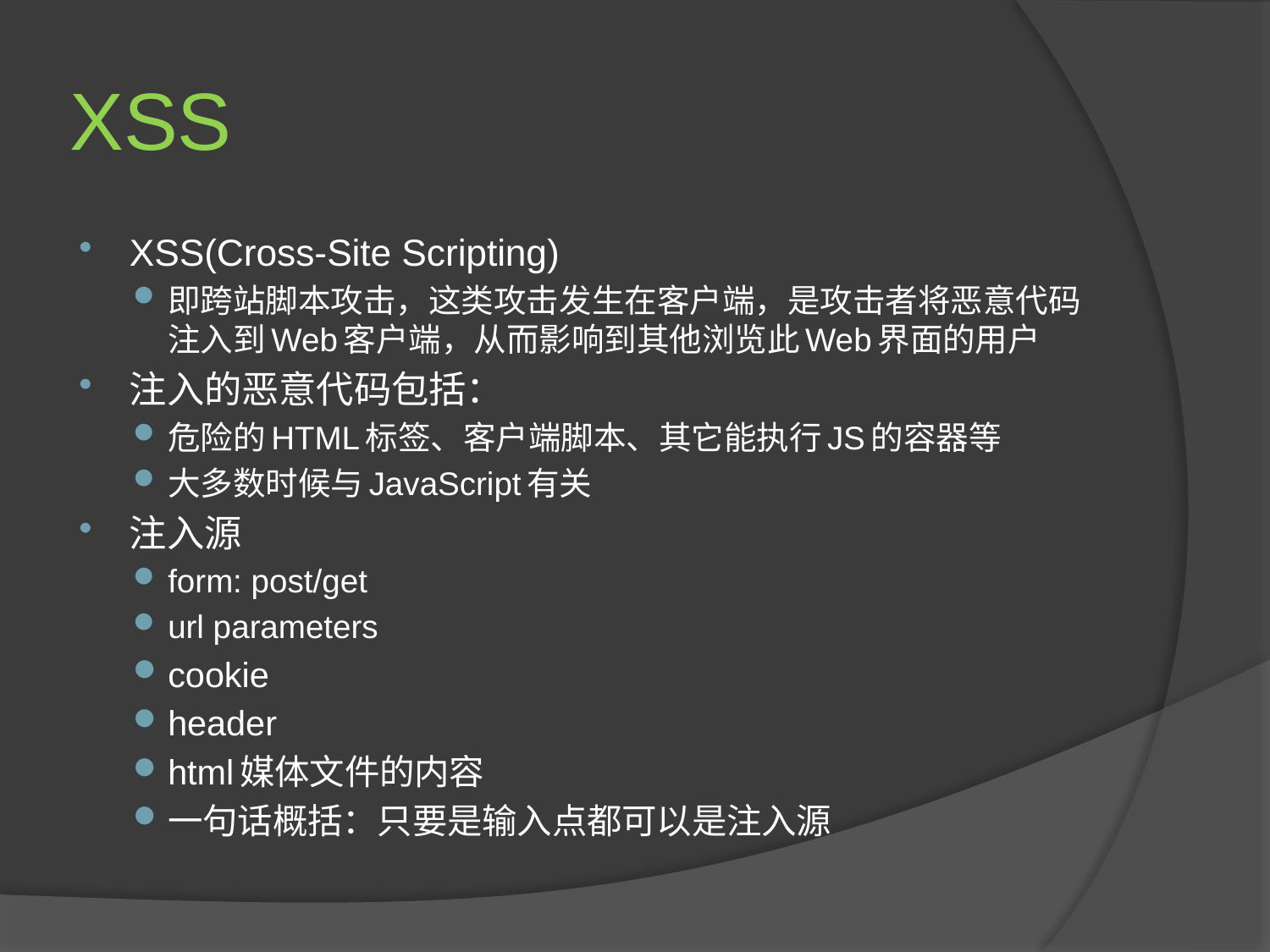

# XSS
XSS(Cross-Site Scripting)
即跨站脚本攻击，这类攻击发生在客户端，是攻击者将恶意代码注入到Web客户端，从而影响到其他浏览此Web界面的用户
注入的恶意代码包括：
危险的HTML标签、客户端脚本、其它能执行JS的容器等
大多数时候与JavaScript有关
注入源
form: post/get
url parameters
cookie
header
html媒体文件的内容
一句话概括：只要是输入点都可以是注入源